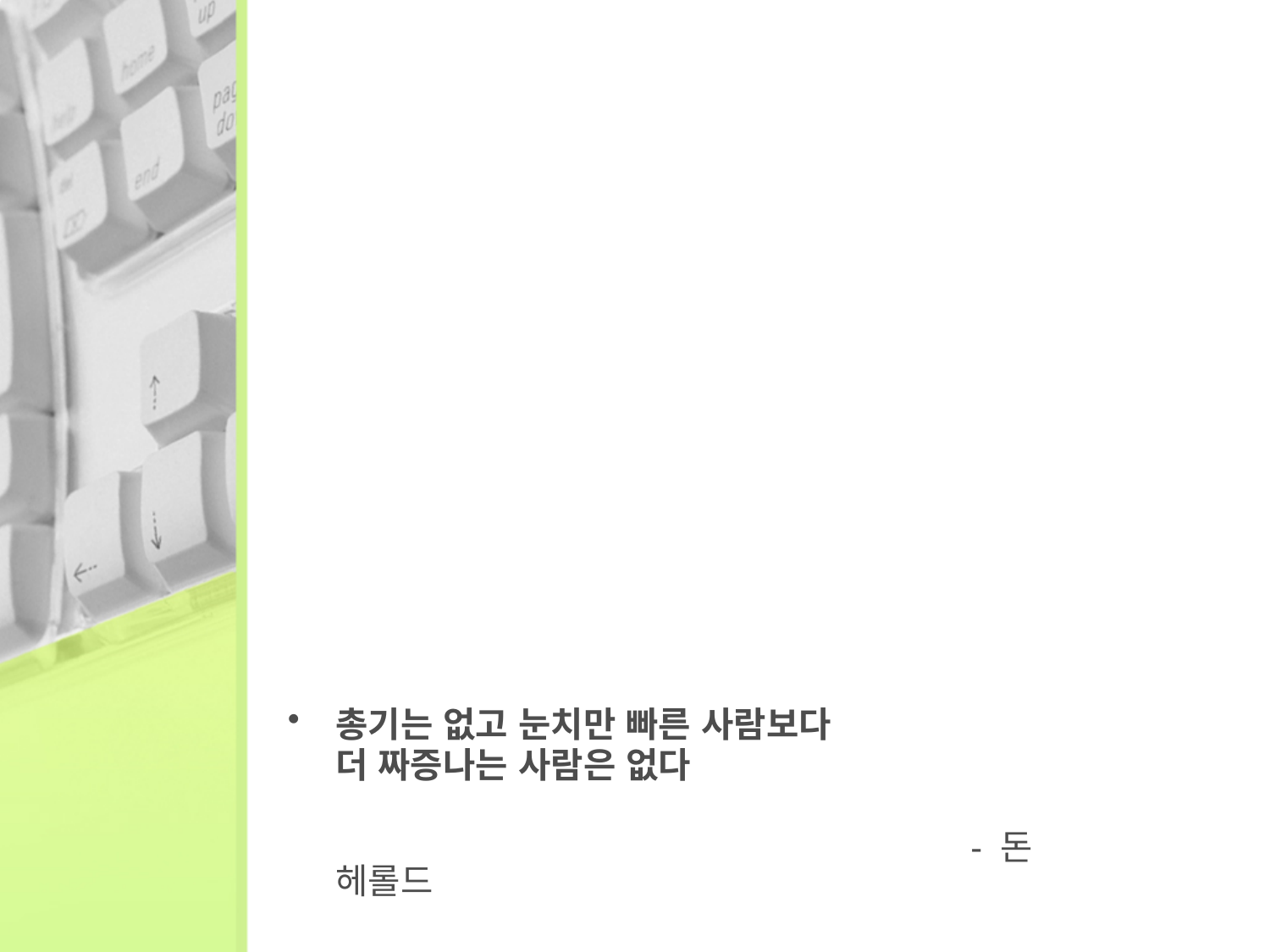

총기는 없고 눈치만 빠른 사람보다
	더 짜증나는 사람은 없다

						- 돈 헤롤드